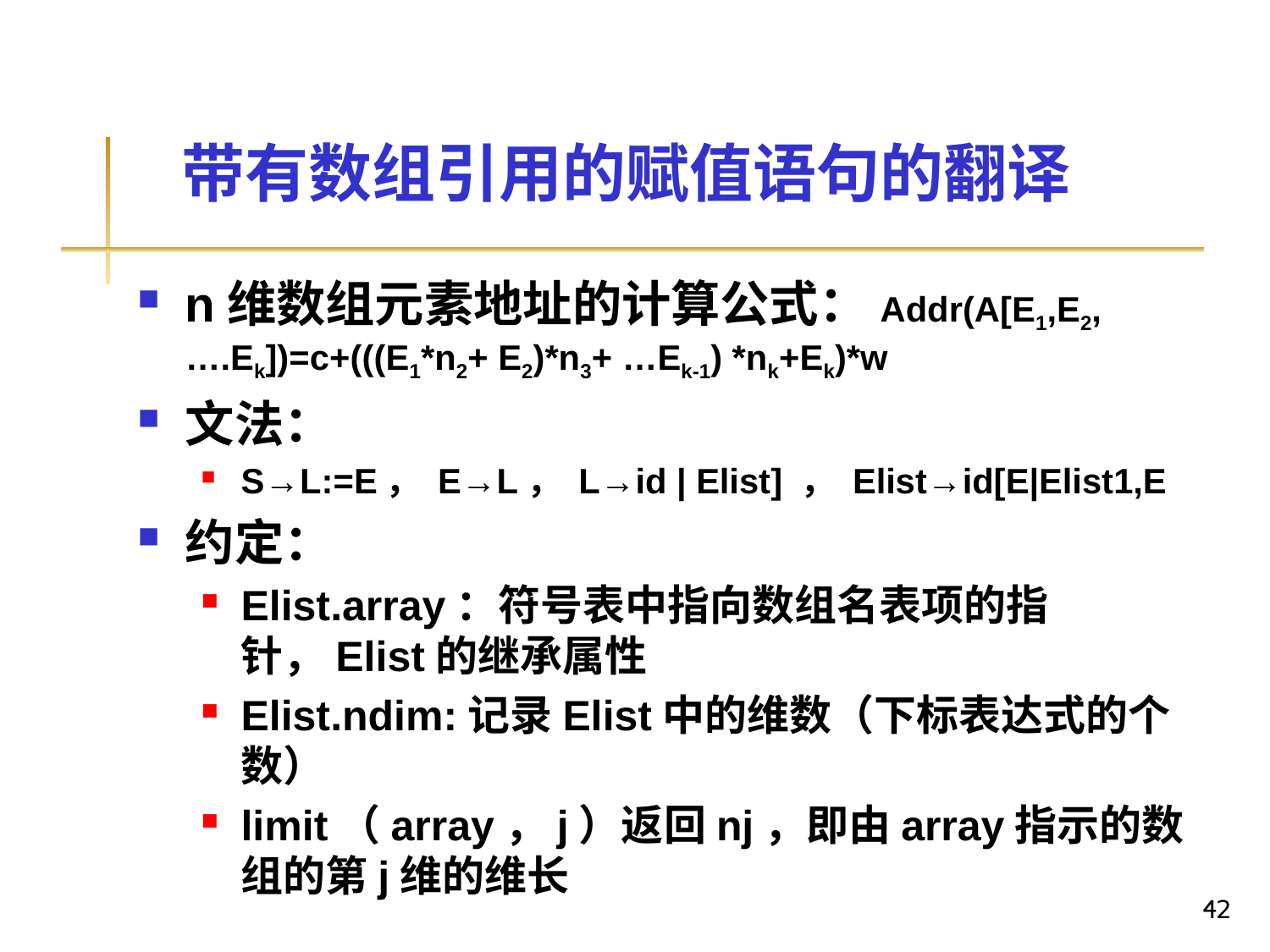

带有数组引用的赋值语句的翻译
n维数组元素地址的计算公式：Addr(A[E1,E2,….Ek])=c+(((E1*n2+ E2)*n3+ …Ek-1) *nk+Ek)*w
文法：
S→L:=E， E→L， L→id | Elist] ， Elist→id[E|Elist1,E
约定：
Elist.array：符号表中指向数组名表项的指针，Elist的继承属性
Elist.ndim:记录Elist中的维数（下标表达式的个数）
limit（array，j）返回nj，即由array指示的数组的第j维的维长

42